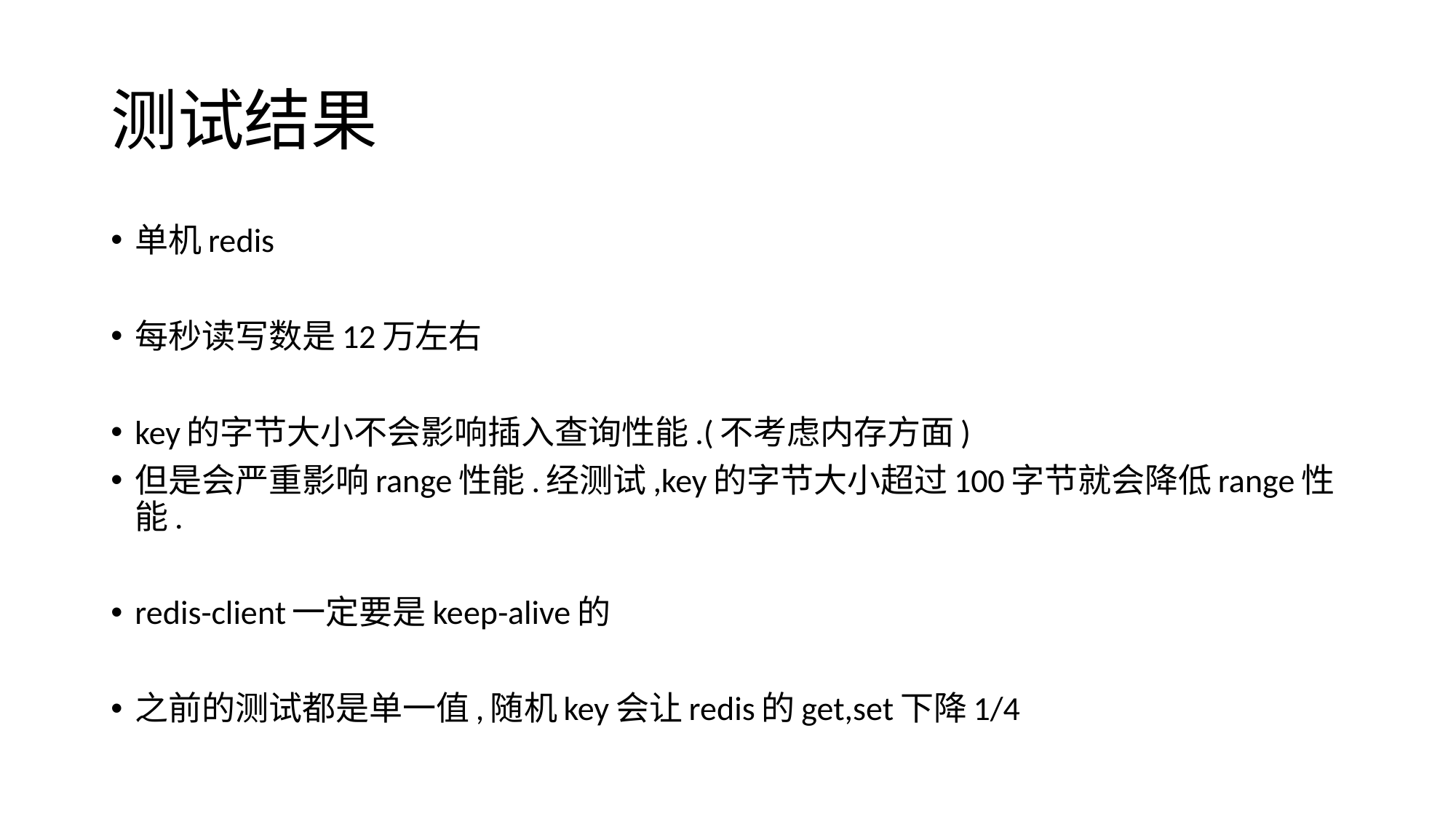

# 测试结果
单机redis

每秒读写数是12万左右

key的字节大小不会影响插入查询性能.(不考虑内存方面)
但是会严重影响range性能.经测试,key的字节大小超过100字节就会降低range性能.

redis-client一定要是keep-alive的

之前的测试都是单一值,随机key会让redis的get,set下降1/4